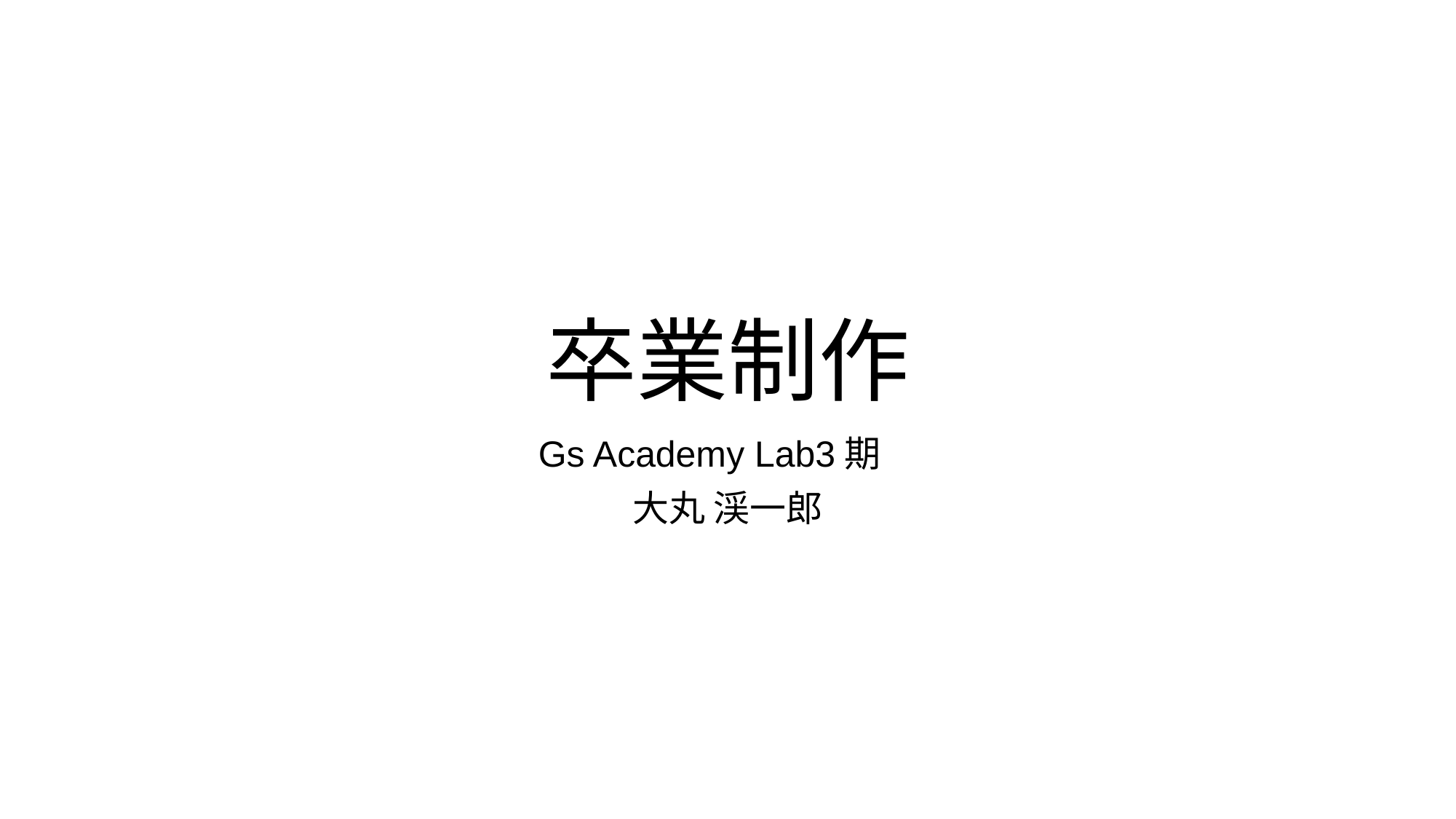

# 卒業制作
Gs Academy Lab3期
大丸 渓一郎